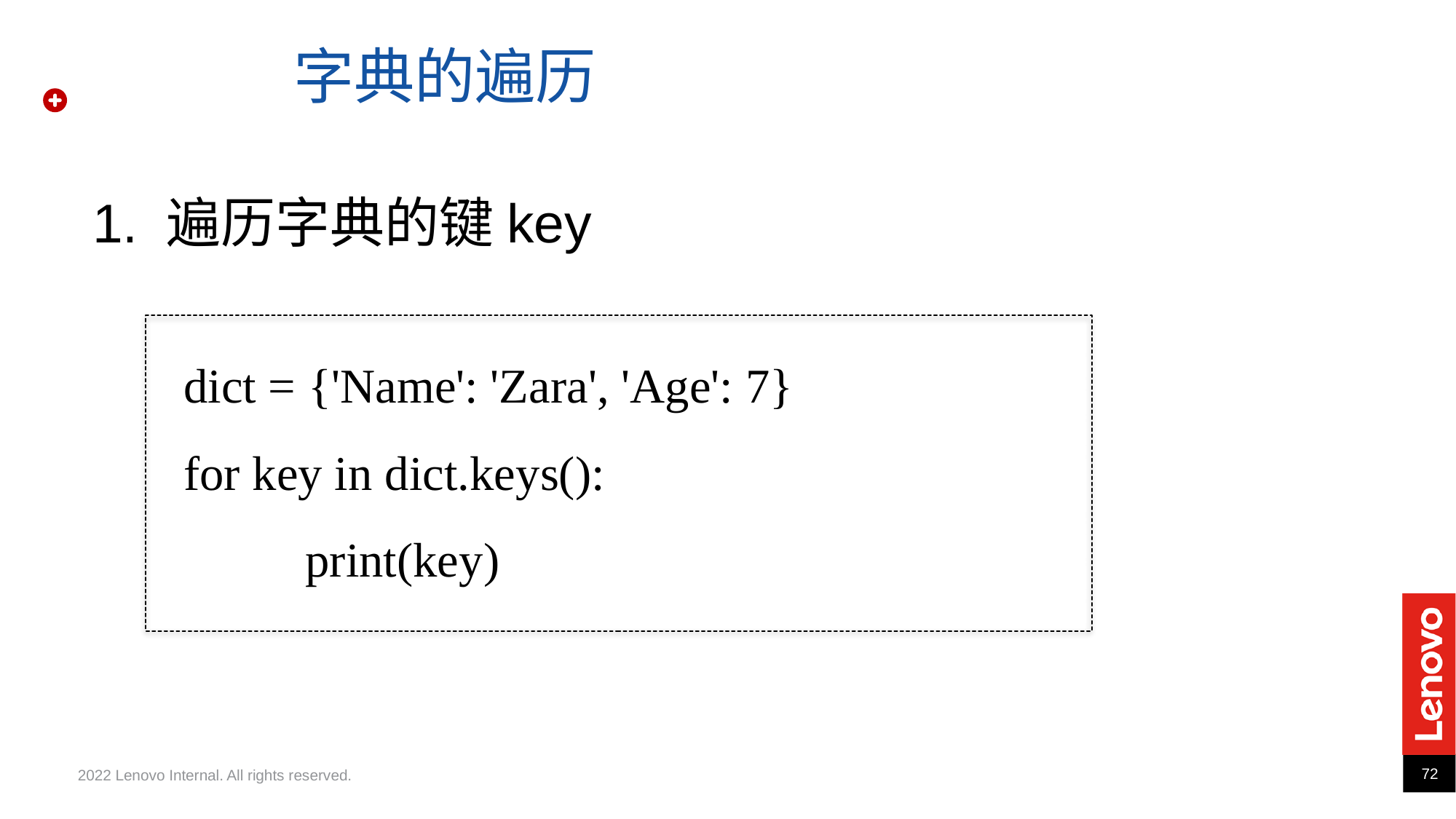

字典的遍历
1. 遍历字典的键key

dict = {'Name': 'Zara', 'Age': 7}
for key in dict.keys():
          print(key)